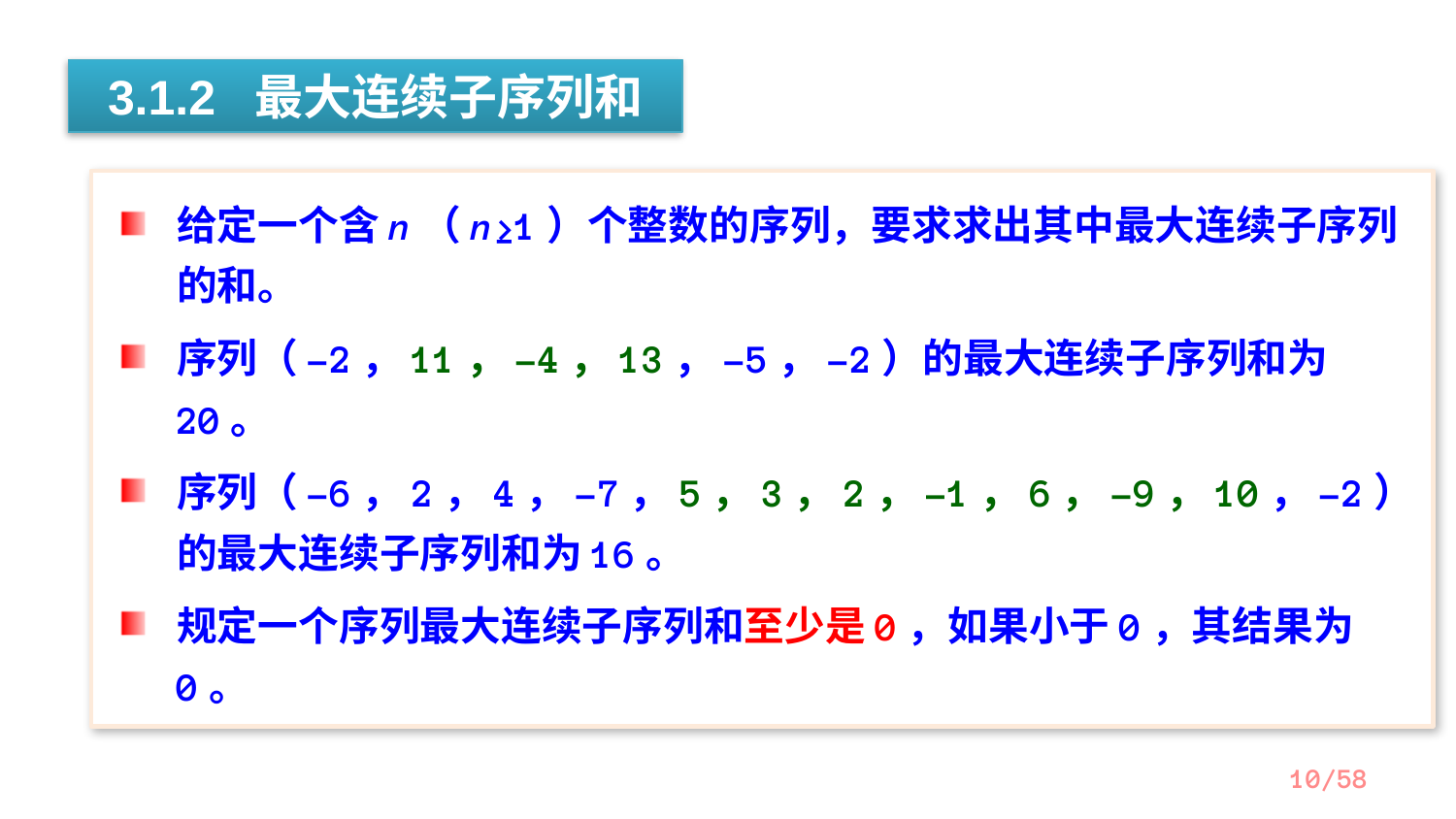

3.1.2  最大连续子序列和
给定一个含n（n≥1）个整数的序列，要求求出其中最大连续子序列的和。
序列（-2，11，-4，13，-5，-2）的最大连续子序列和为20。
序列（-6，2，4，-7，5，3，2，-1，6，-9，10，-2）的最大连续子序列和为16。
规定一个序列最大连续子序列和至少是0，如果小于0，其结果为0。
10/58